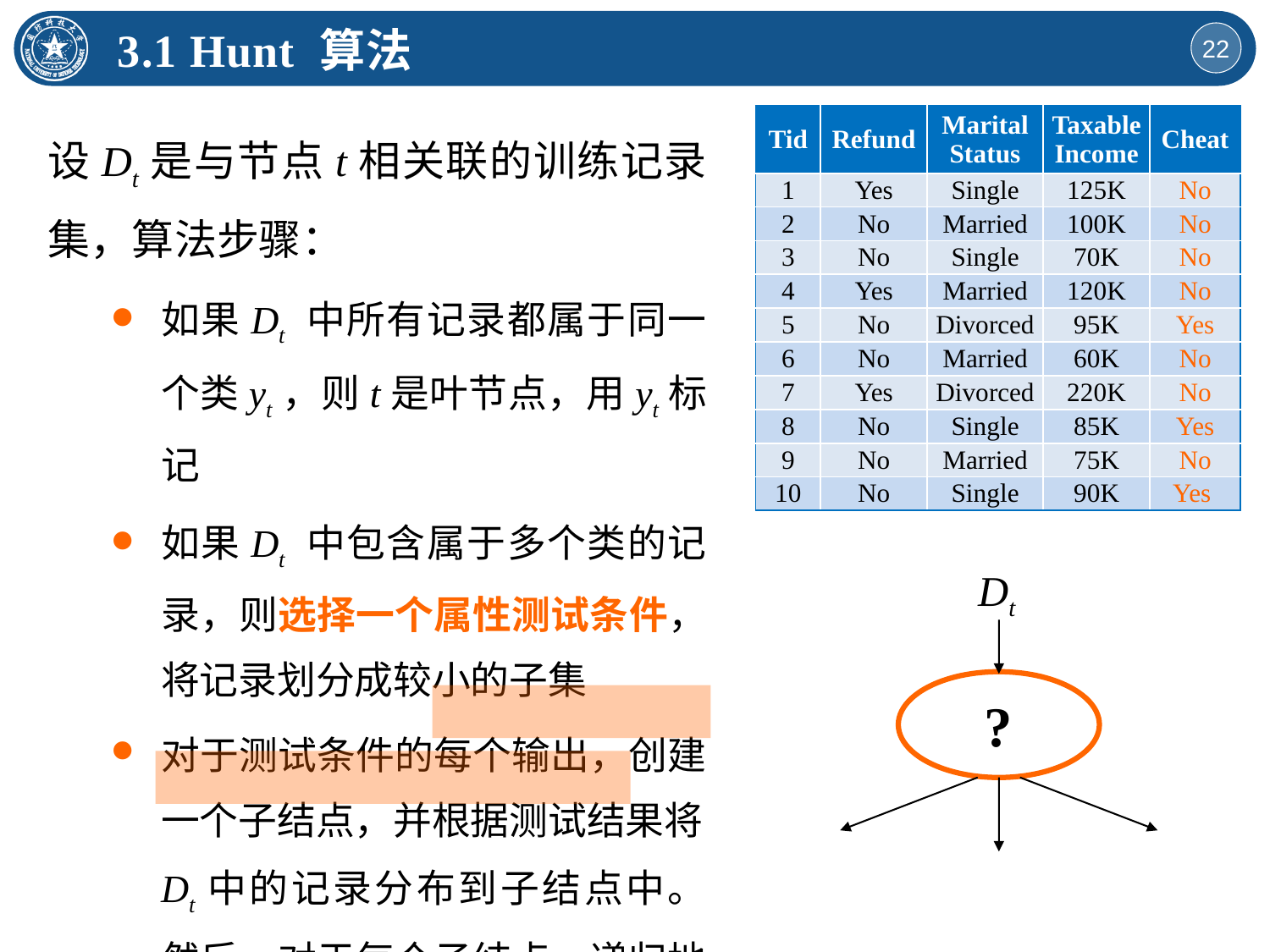

3.1 Hunt 算法
设Dt是与节点t相关联的训练记录集，算法步骤：
如果Dt 中所有记录都属于同一个类yt，则t是叶节点，用yt标记
如果Dt 中包含属于多个类的记录，则选择一个属性测试条件，将记录划分成较小的子集
对于测试条件的每个输出，创建一个子结点，并根据测试结果将Dt中的记录分布到子结点中。然后，对于每个子结点，递归地调用该算法
| Tid | Refund | Marital Status | Taxable Income | Cheat |
| --- | --- | --- | --- | --- |
| 1 | Yes | Single | 125K | No |
| 2 | No | Married | 100K | No |
| 3 | No | Single | 70K | No |
| 4 | Yes | Married | 120K | No |
| 5 | No | Divorced | 95K | Yes |
| 6 | No | Married | 60K | No |
| 7 | Yes | Divorced | 220K | No |
| 8 | No | Single | 85K | Yes |
| 9 | No | Married | 75K | No |
| 10 | No | Single | 90K | Yes |
Dt

?